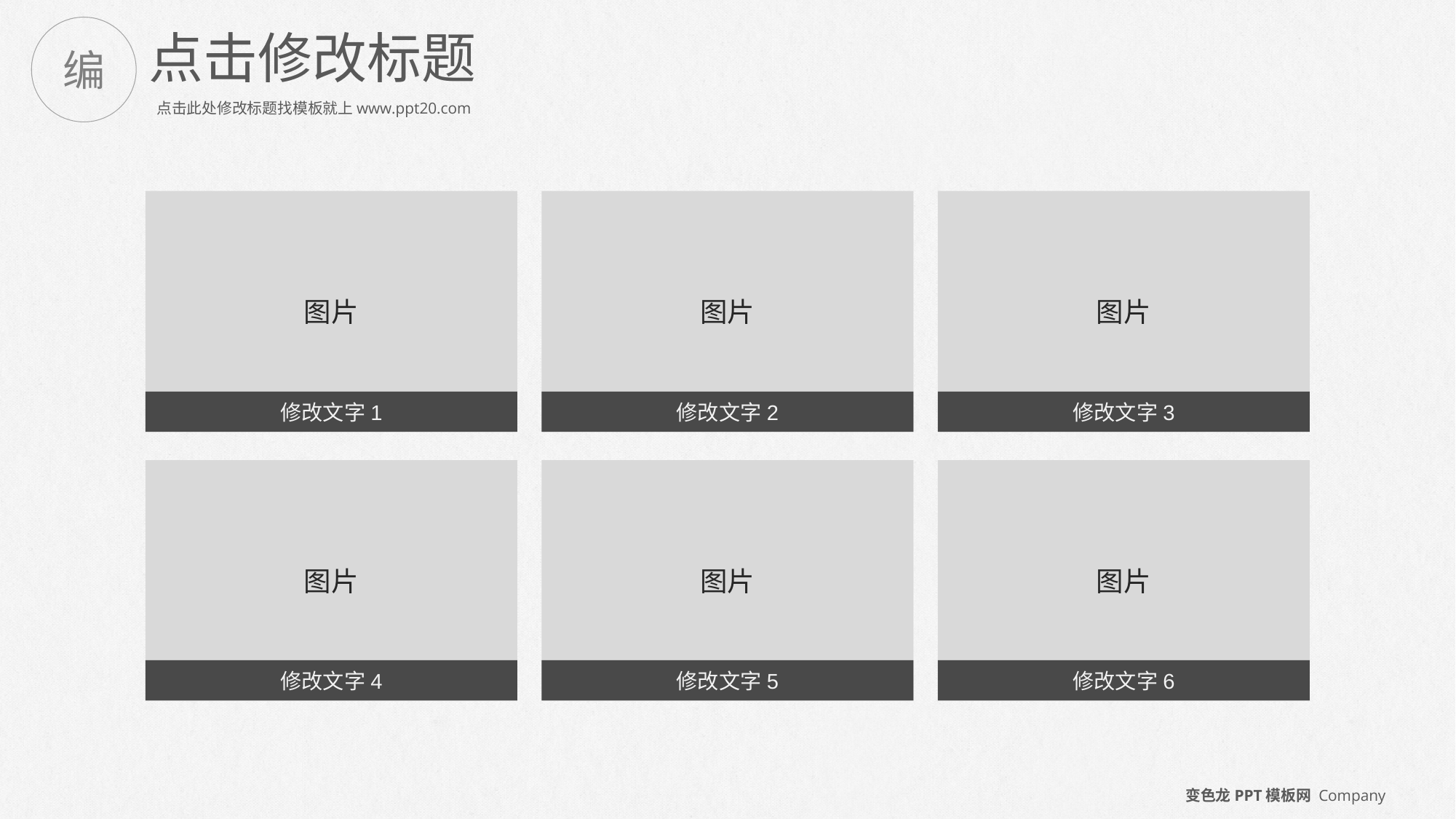

编
点击修改标题
点击此处修改标题找模板就上www.ppt20.com
图片
图片
图片
修改文字1
修改文字2
修改文字3
图片
图片
图片
修改文字4
修改文字5
修改文字6
变色龙PPT模板网 Company